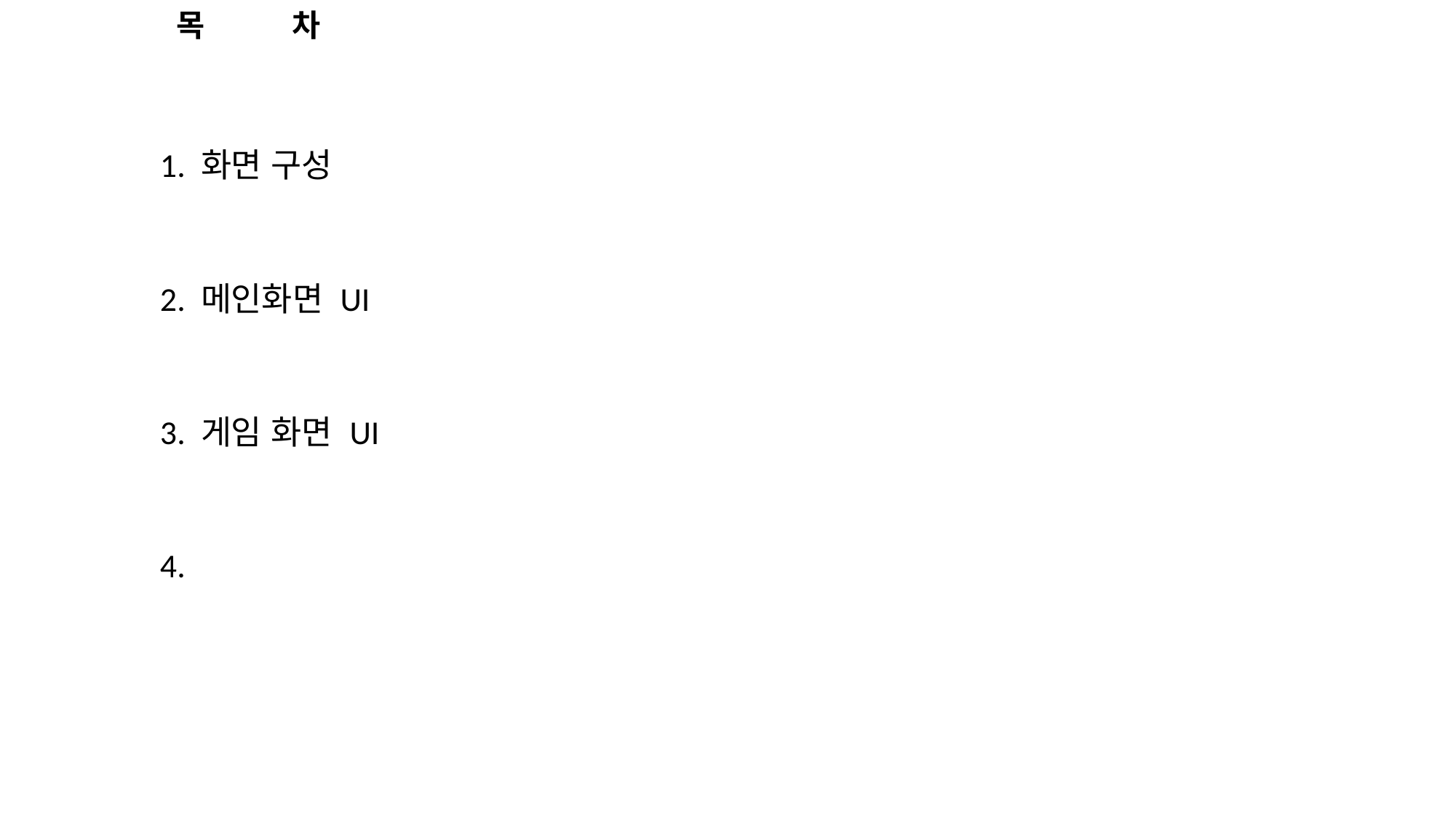

# 목          차
1. 화면 구성
2. 메인화면 UI
3. 게임 화면 UI
4.